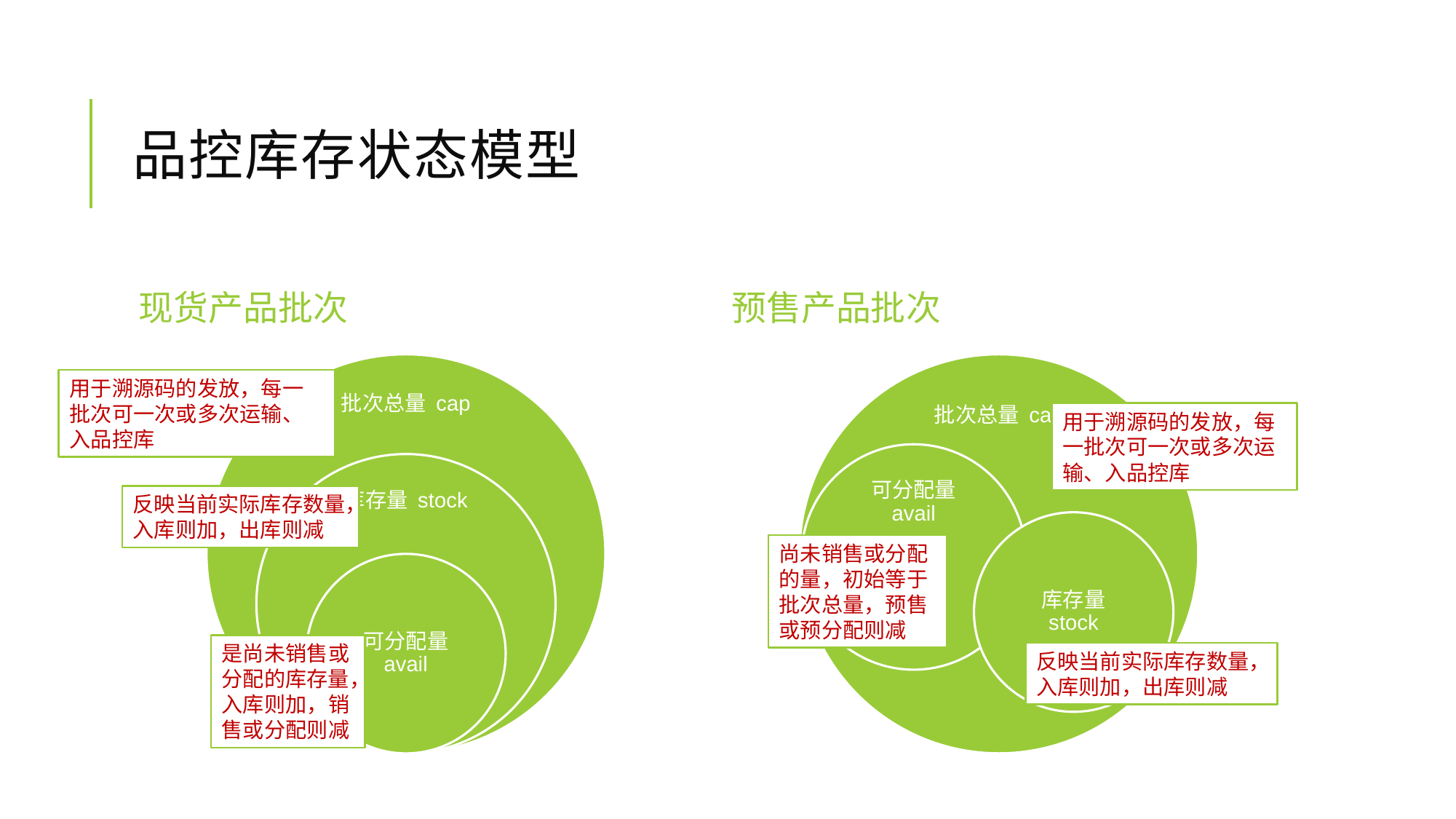

# 品控库存状态模型
现货产品批次
预售产品批次
批次总量 cap
库存量 stock
可分配量
avail
批次总量 cap
可分配量 avail
库存量 stock
用于溯源码的发放，每一批次可一次或多次运输、入品控库
用于溯源码的发放，每一批次可一次或多次运输、入品控库
反映当前实际库存数量，入库则加，出库则减
尚未销售或分配的量，初始等于批次总量，预售或预分配则减
是尚未销售或分配的库存量，入库则加，销售或分配则减
反映当前实际库存数量，入库则加，出库则减